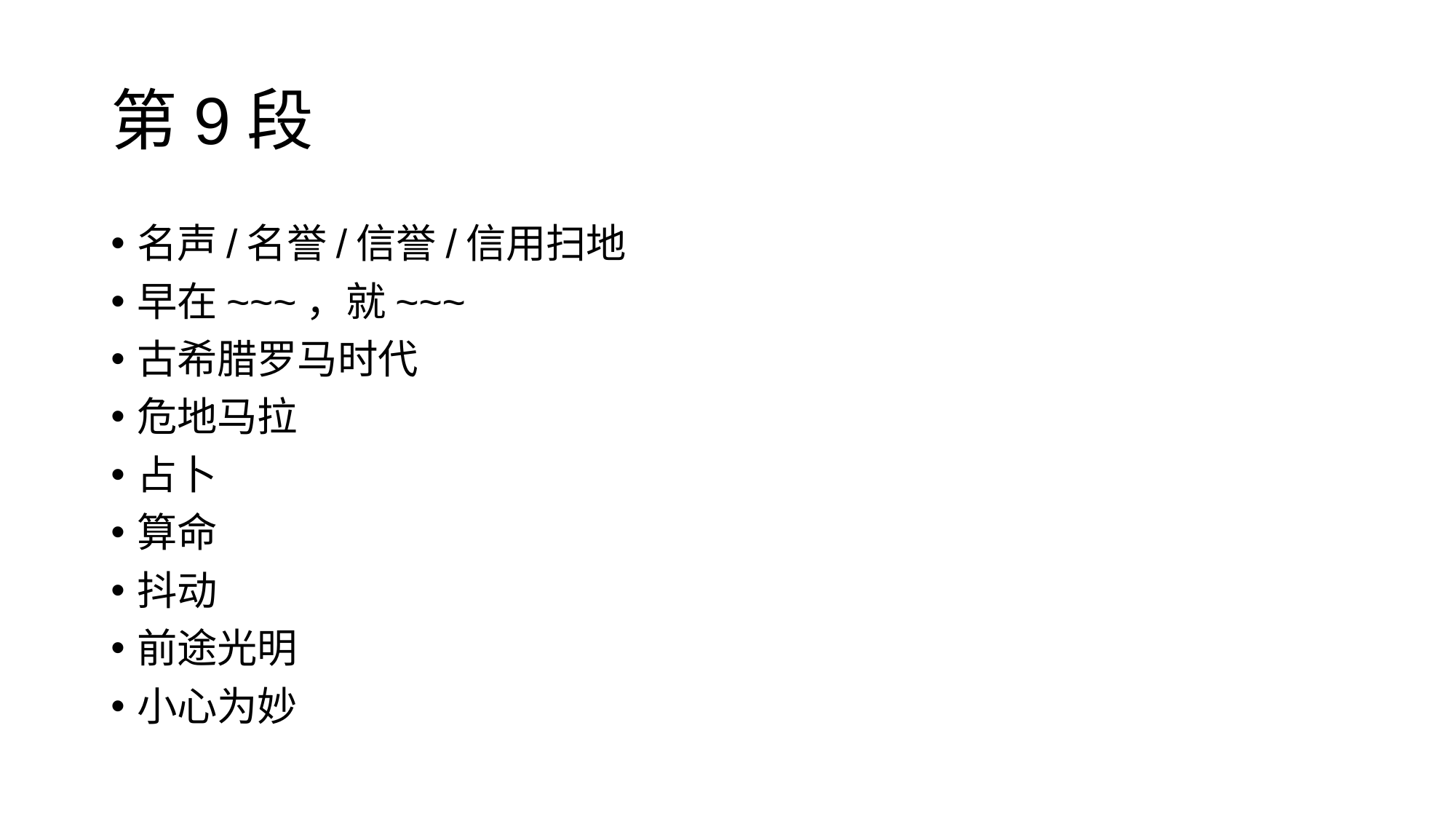

# 第9段
名声/名誉/信誉/信用扫地
早在~~~，就~~~
古希腊罗马时代
危地马拉
占卜
算命
抖动
前途光明
小心为妙